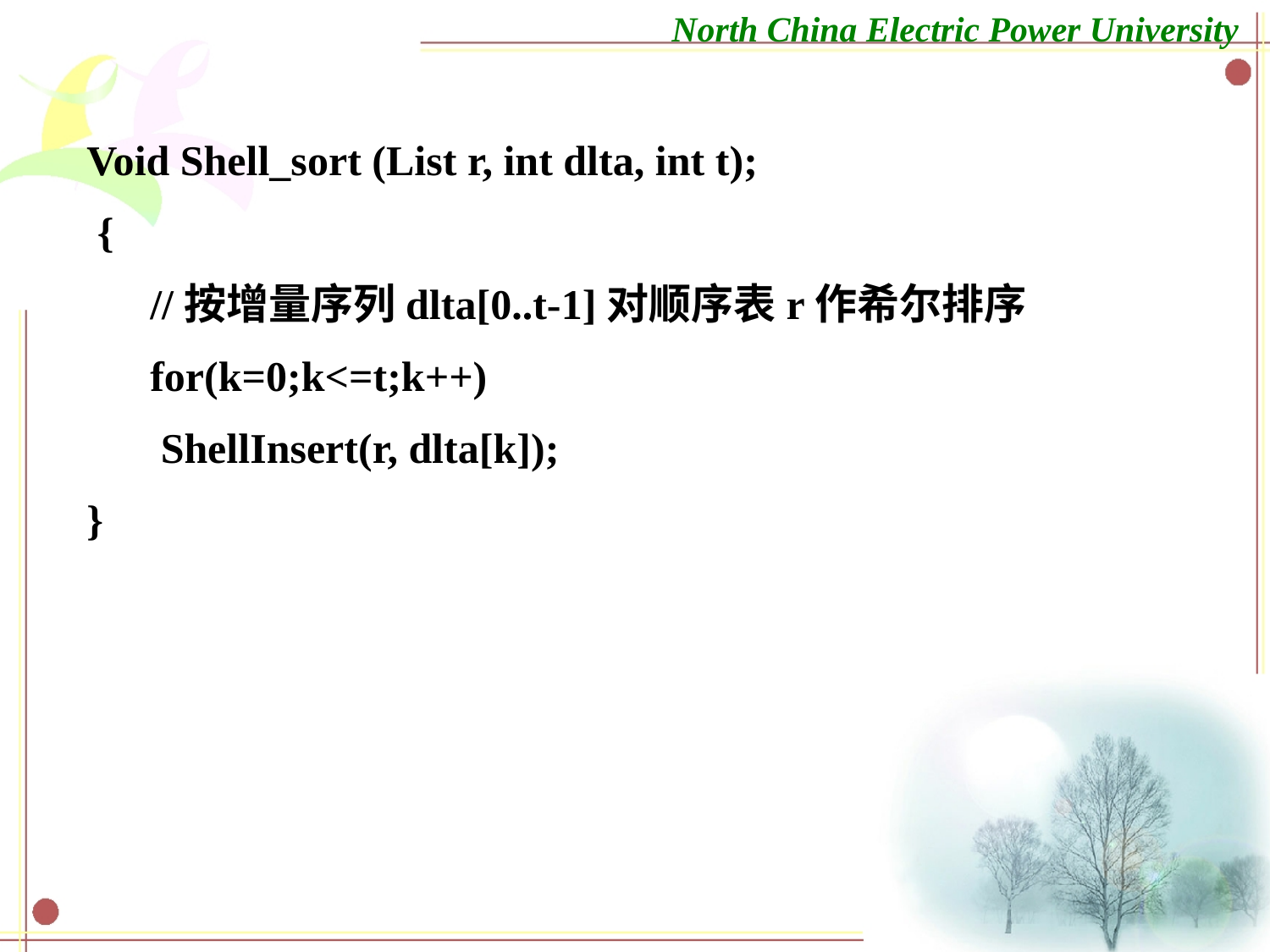

Void Shell_sort (List r, int dlta, int t);
 {
      //按增量序列dlta[0..t-1]对顺序表r作希尔排序
      for(k=0;k<=t;k++)
       ShellInsert(r, dlta[k]);
}